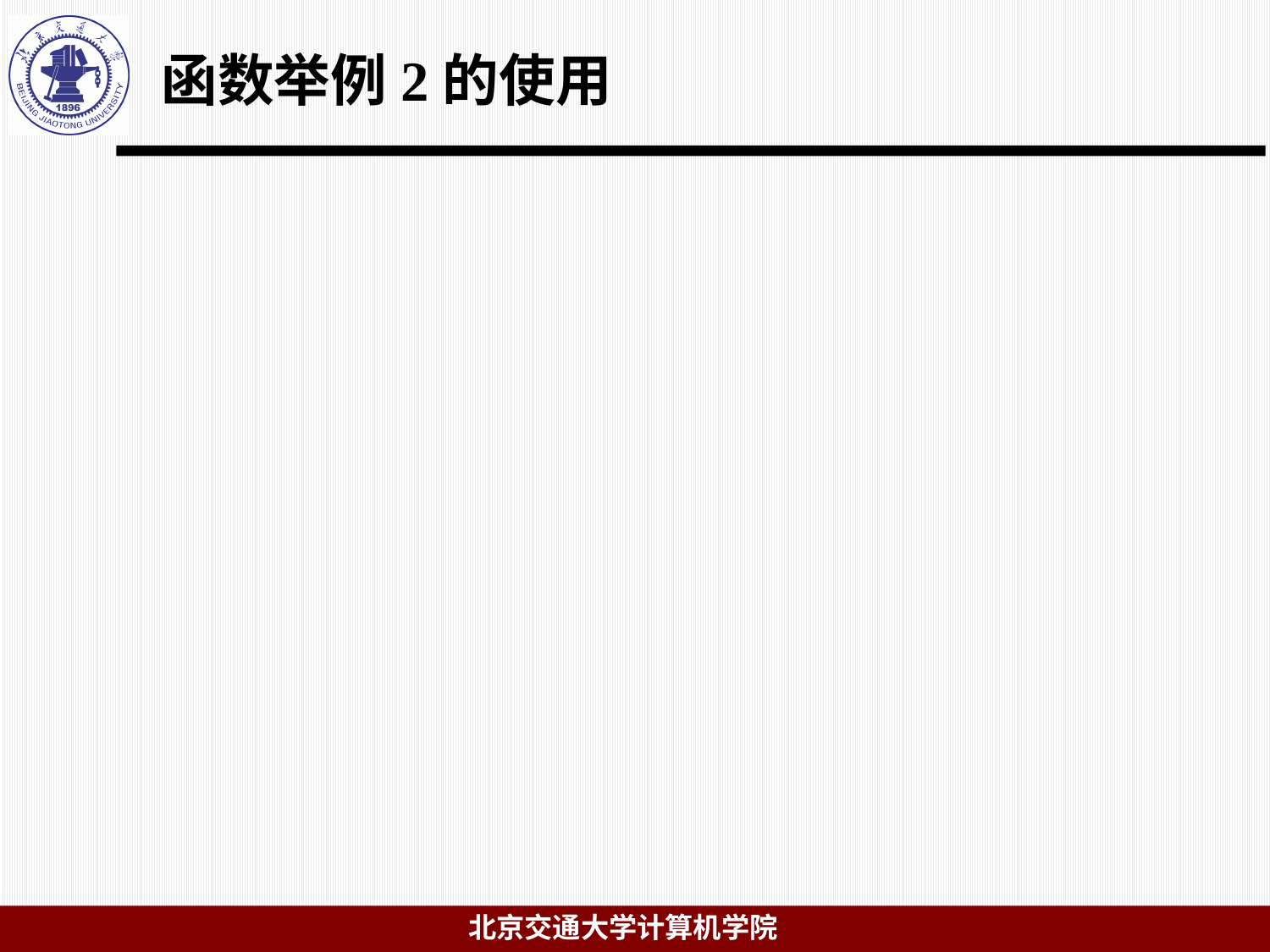

# 函数举例2的使用
调用函数yesno
if yesno “Continue installation? [n]” 1 ; then
    :
else
    exit 1
fi